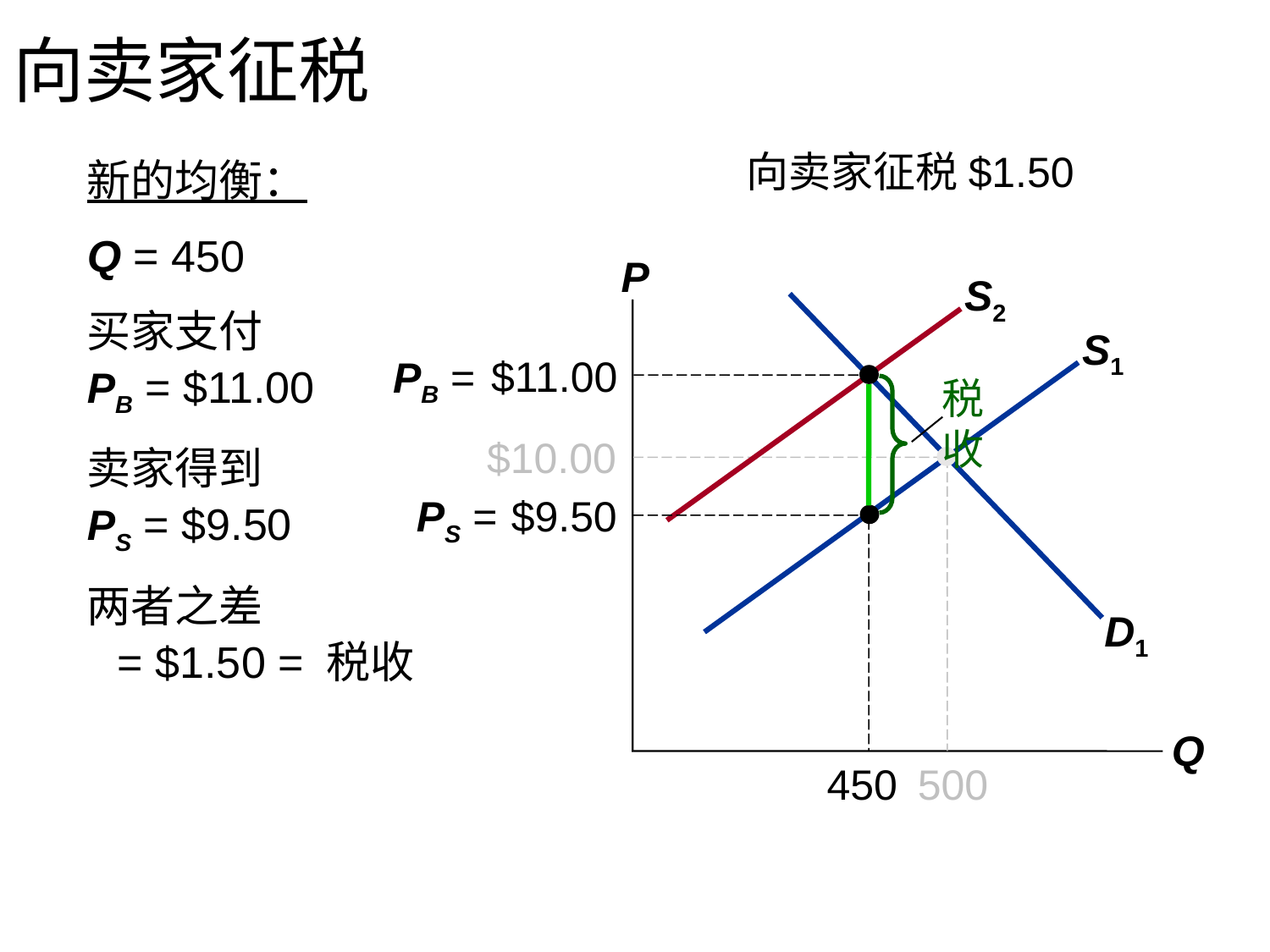

向卖家征税
#
向卖家征税$1.50
新的均衡：
Q = 450
买家支付
PB = $11.00
卖家得到
PS = $9.50
两者之差
  = $1.50 = 税收
P

Q

S2

D1
S1

PB =
$11.00

450
税收

$10.00

500
PS =
$9.50